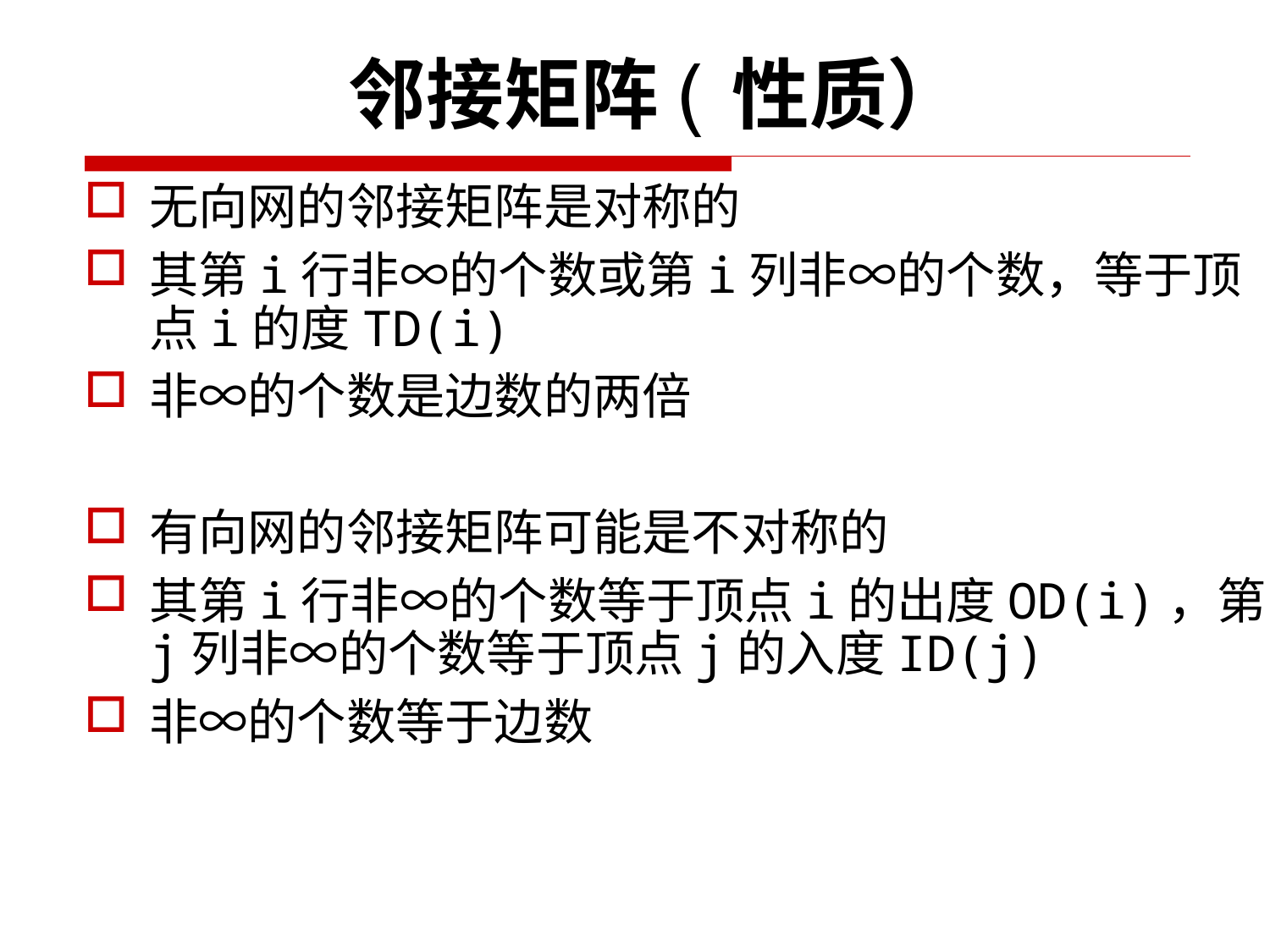

邻接矩阵(性质）
无向网的邻接矩阵是对称的
其第i行非∞的个数或第i列非∞的个数，等于顶点i的度TD(i)
非∞的个数是边数的两倍

有向网的邻接矩阵可能是不对称的
其第i行非∞的个数等于顶点i的出度OD(i)，第j列非∞的个数等于顶点j的入度ID(j)
非∞的个数等于边数